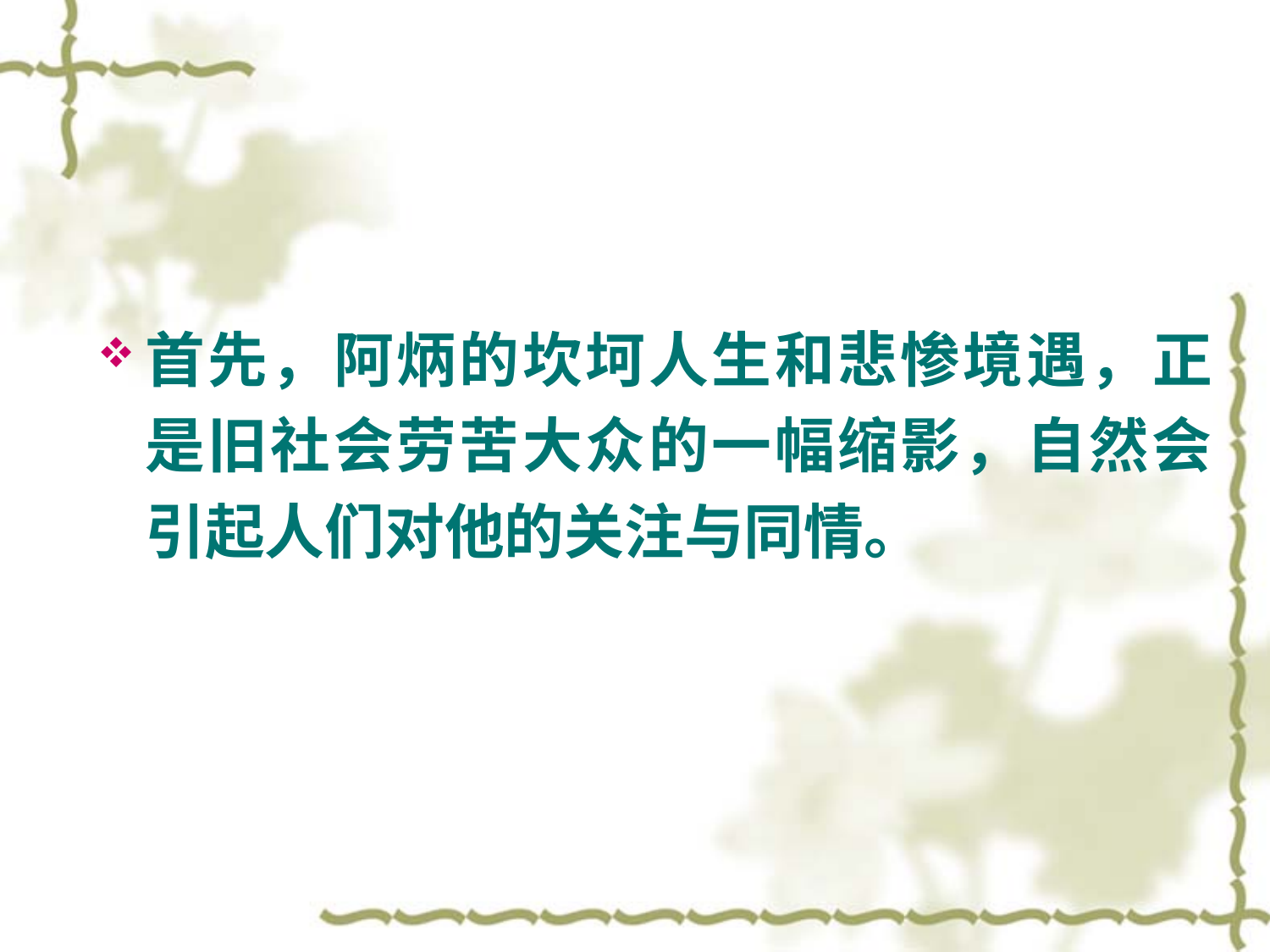

#

首先，阿炳的坎坷人生和悲惨境遇，正是旧社会劳苦大众的一幅缩影，自然会引起人们对他的关注与同情。